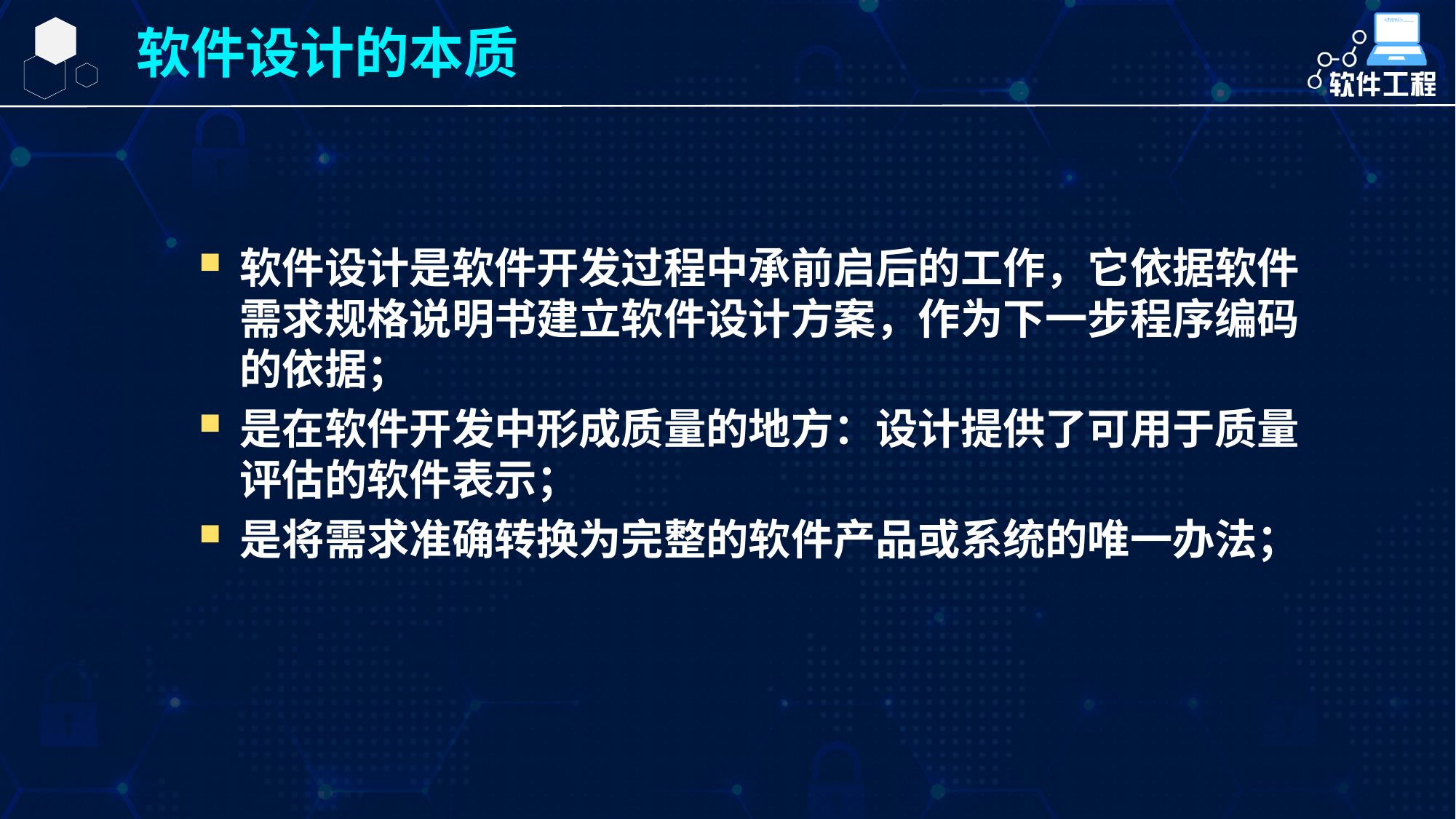

软件设计的本质
软件设计是软件开发过程中承前启后的工作，它依据软件需求规格说明书建立软件设计方案，作为下一步程序编码的依据；
是在软件开发中形成质量的地方：设计提供了可用于质量评估的软件表示；
是将需求准确转换为完整的软件产品或系统的唯一办法；